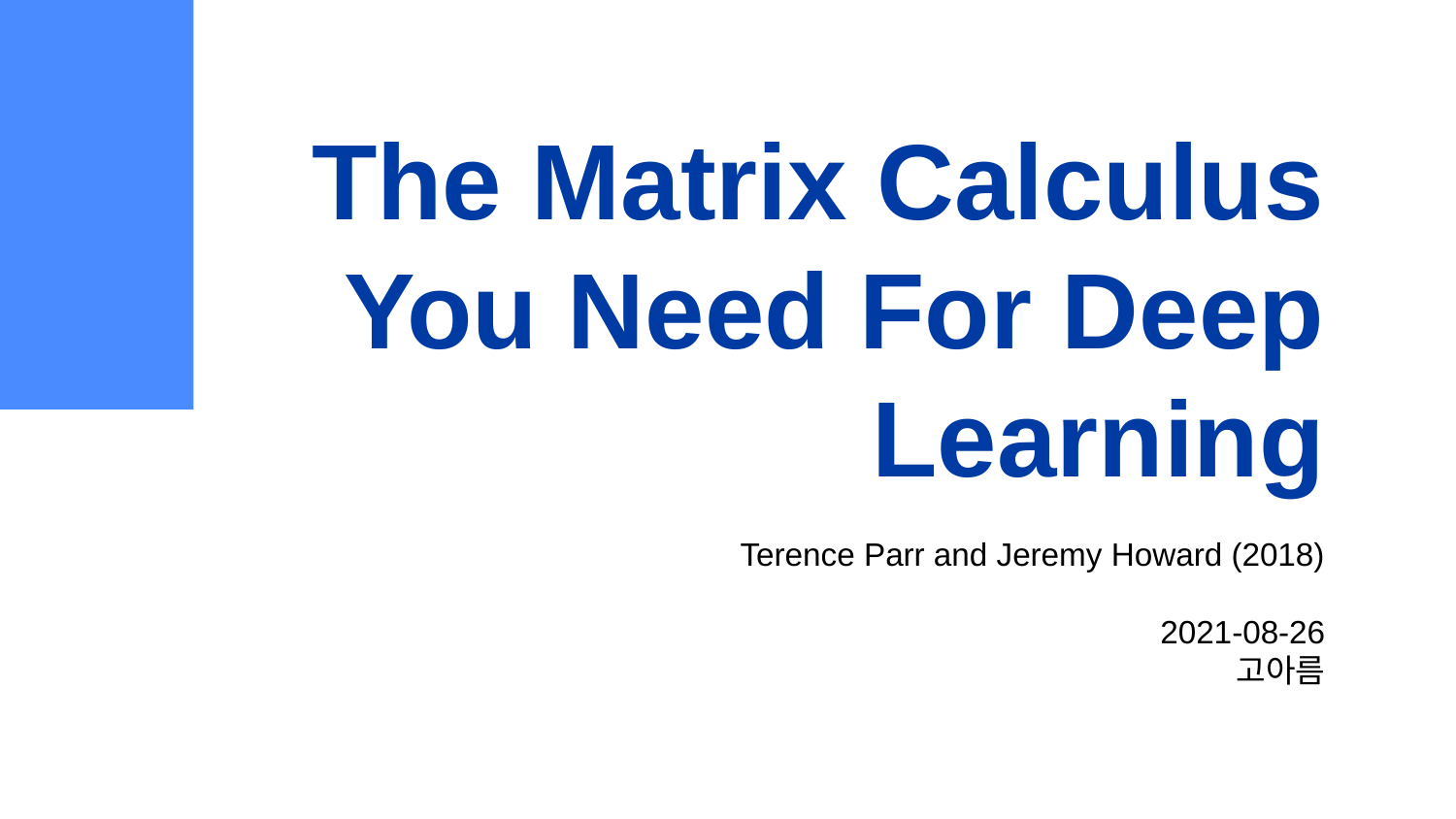

# The Matrix Calculus You Need For Deep Learning
Terence Parr and Jeremy Howard (2018)

2021-08-26
고아름